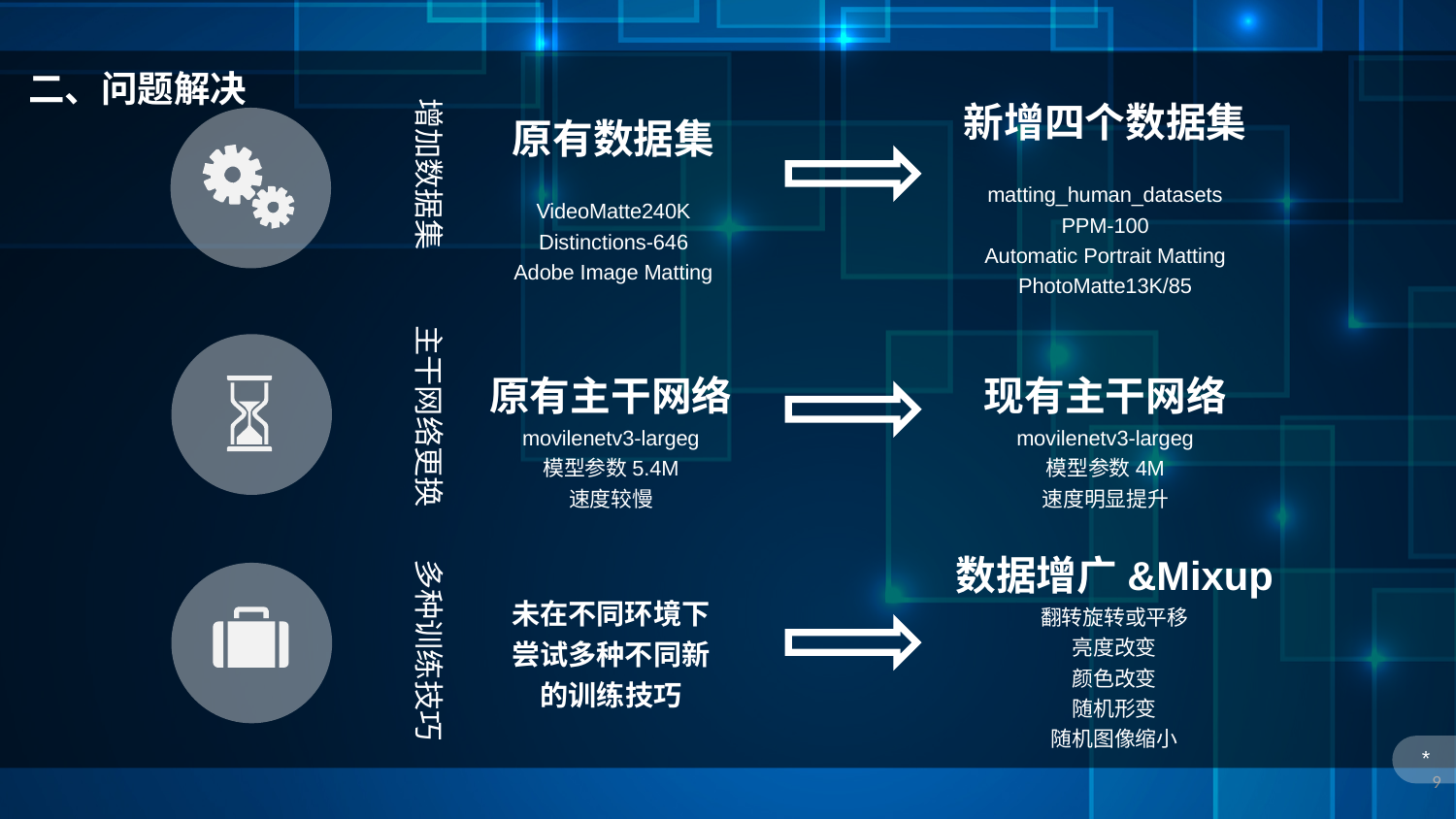

二、问题解决
新增四个数据集

matting_human_datasets
PPM-100
Automatic Portrait Matting
PhotoMatte13K/85
增加数据集
原有数据集

VideoMatte240K
Distinctions-646
Adobe Image Matting

主干网络更换

原有主干网络
movilenetv3-largeg
模型参数5.4M
速度较慢

现有主干网络
movilenetv3-largeg
模型参数4M
速度明显提升

数据增广&Mixup
翻转旋转或平移
亮度改变
颜色改变
随机形变
随机图像缩小

多种训练技巧

未在不同环境下尝试多种不同新的训练技巧

*
9